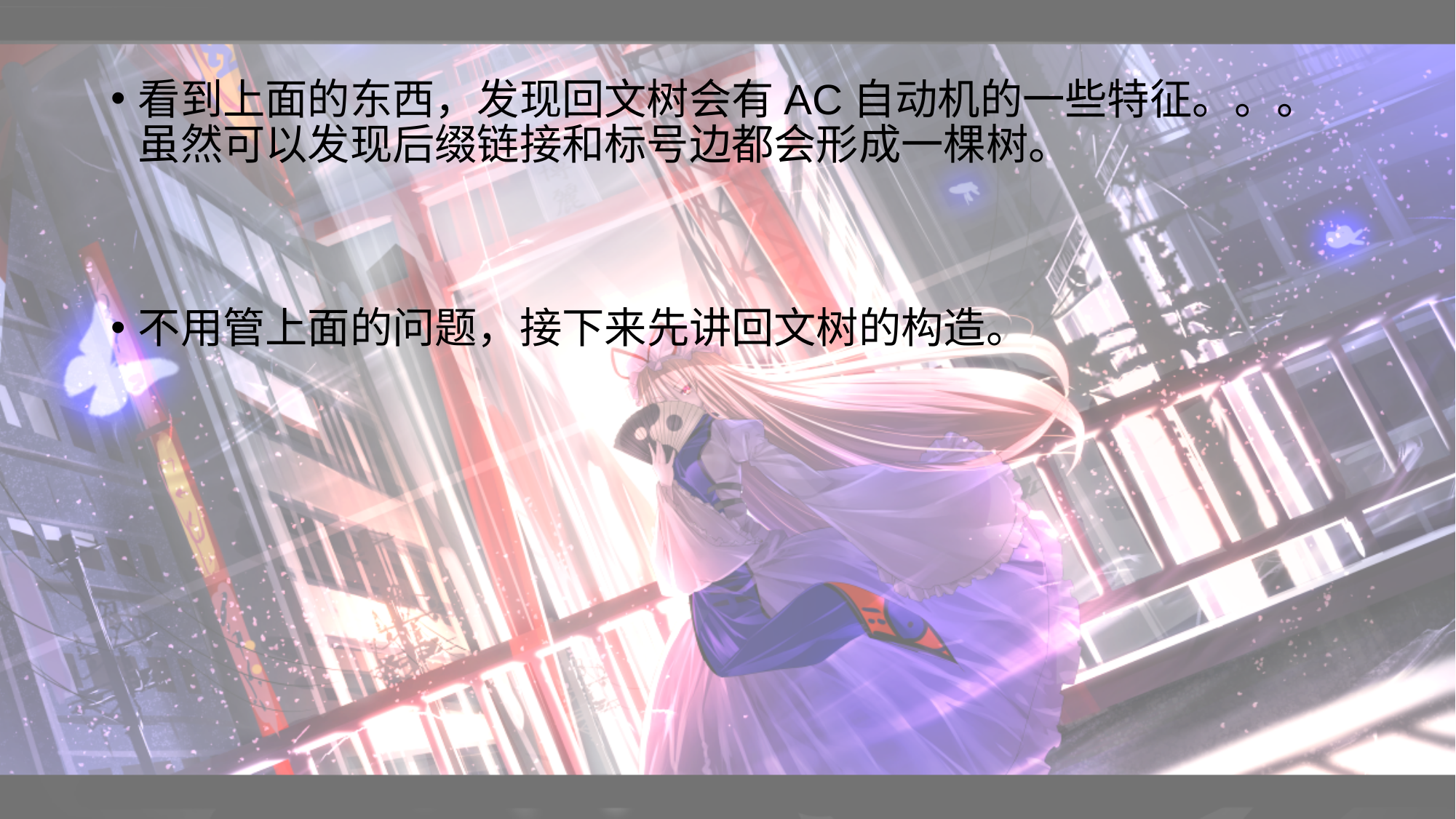

看到上面的东西，发现回文树会有AC自动机的一些特征。。。虽然可以发现后缀链接和标号边都会形成一棵树。

不用管上面的问题，接下来先讲回文树的构造。